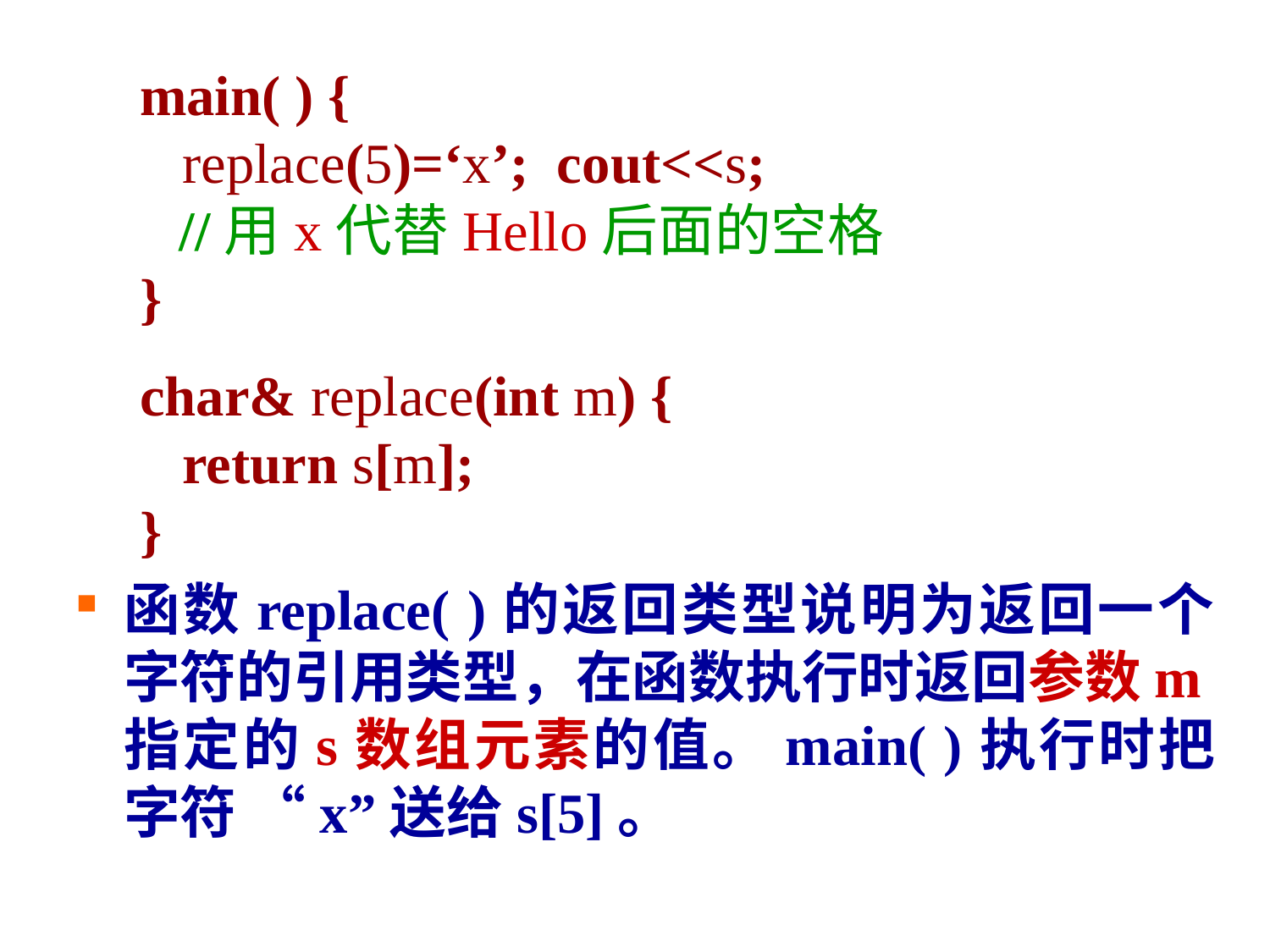

main( ) {
   replace(5)=‘x’;  cout<<s;
	//用x代替Hello后面的空格
}

char& replace(int m) {
   return s[m];
}
函数replace( )的返回类型说明为返回一个字符的引用类型，在函数执行时返回参数m指定的s数组元素的值。main( )执行时把字符 “x”送给s[5]。
76